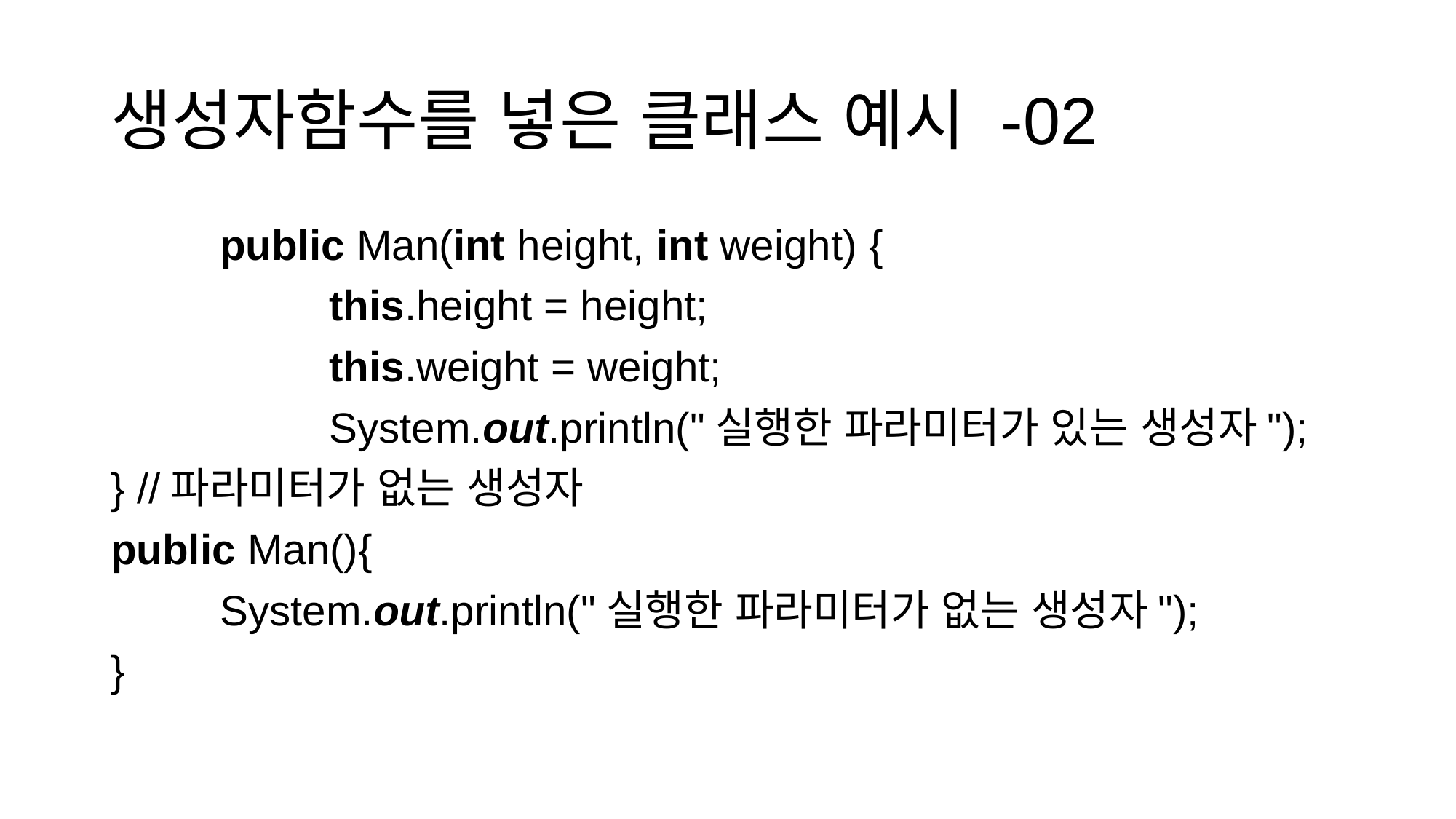

# 생성자함수를 넣은 클래스 예시 -02
	public Man(int height, int weight) {
		this.height = height;
		this.weight = weight;
		System.out.println("실행한 파라미터가 있는 생성자");
} //파라미터가 없는 생성자
public Man(){
	System.out.println("실행한 파라미터가 없는 생성자");
}